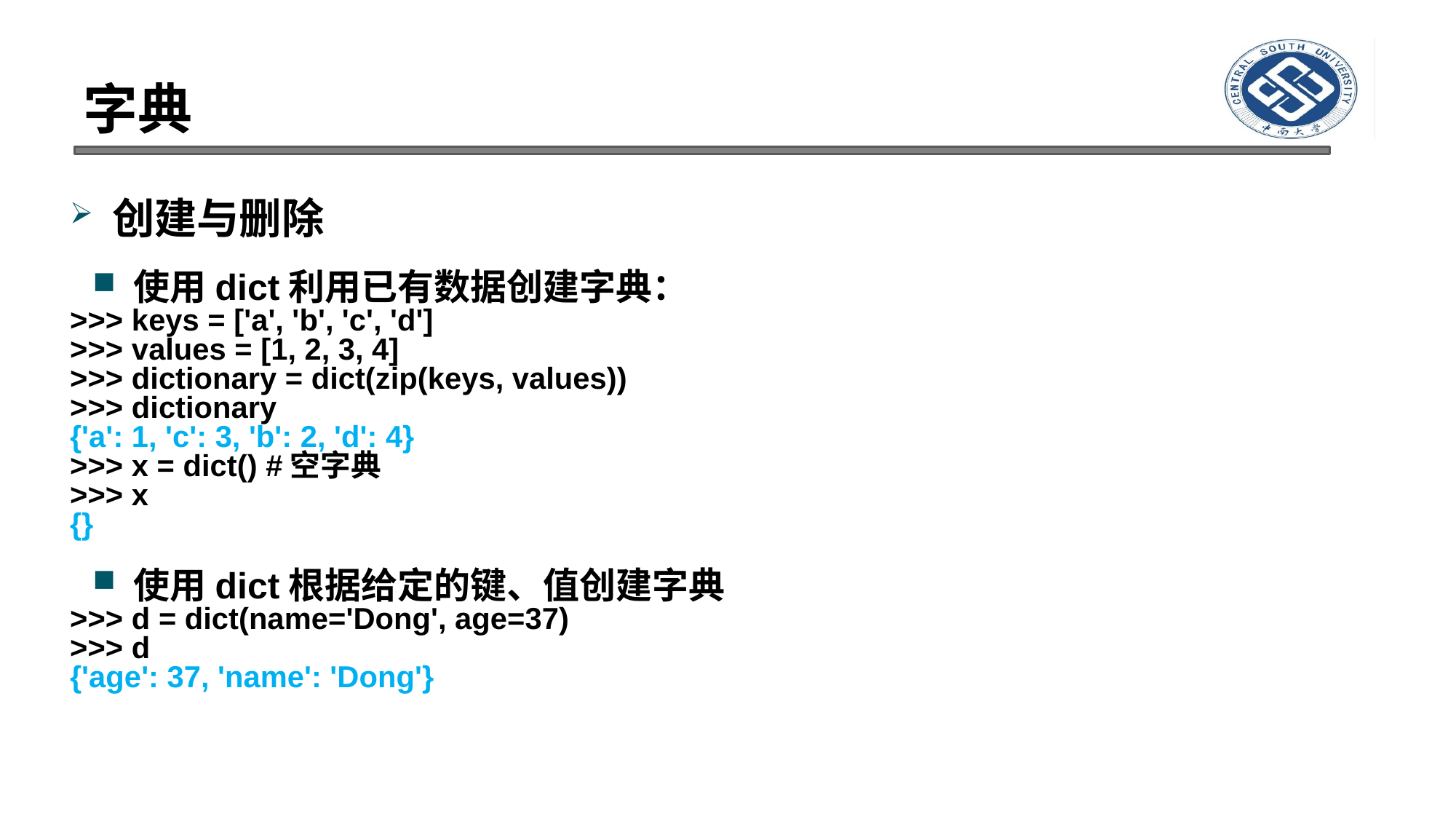

# 字典
创建与删除
使用dict利用已有数据创建字典：
>>> keys = ['a', 'b', 'c', 'd']
>>> values = [1, 2, 3, 4]
>>> dictionary = dict(zip(keys, values))
>>> dictionary
{'a': 1, 'c': 3, 'b': 2, 'd': 4}
>>> x = dict() #空字典
>>> x
{}
使用dict根据给定的键、值创建字典
>>> d = dict(name='Dong', age=37)
>>> d
{'age': 37, 'name': 'Dong'}